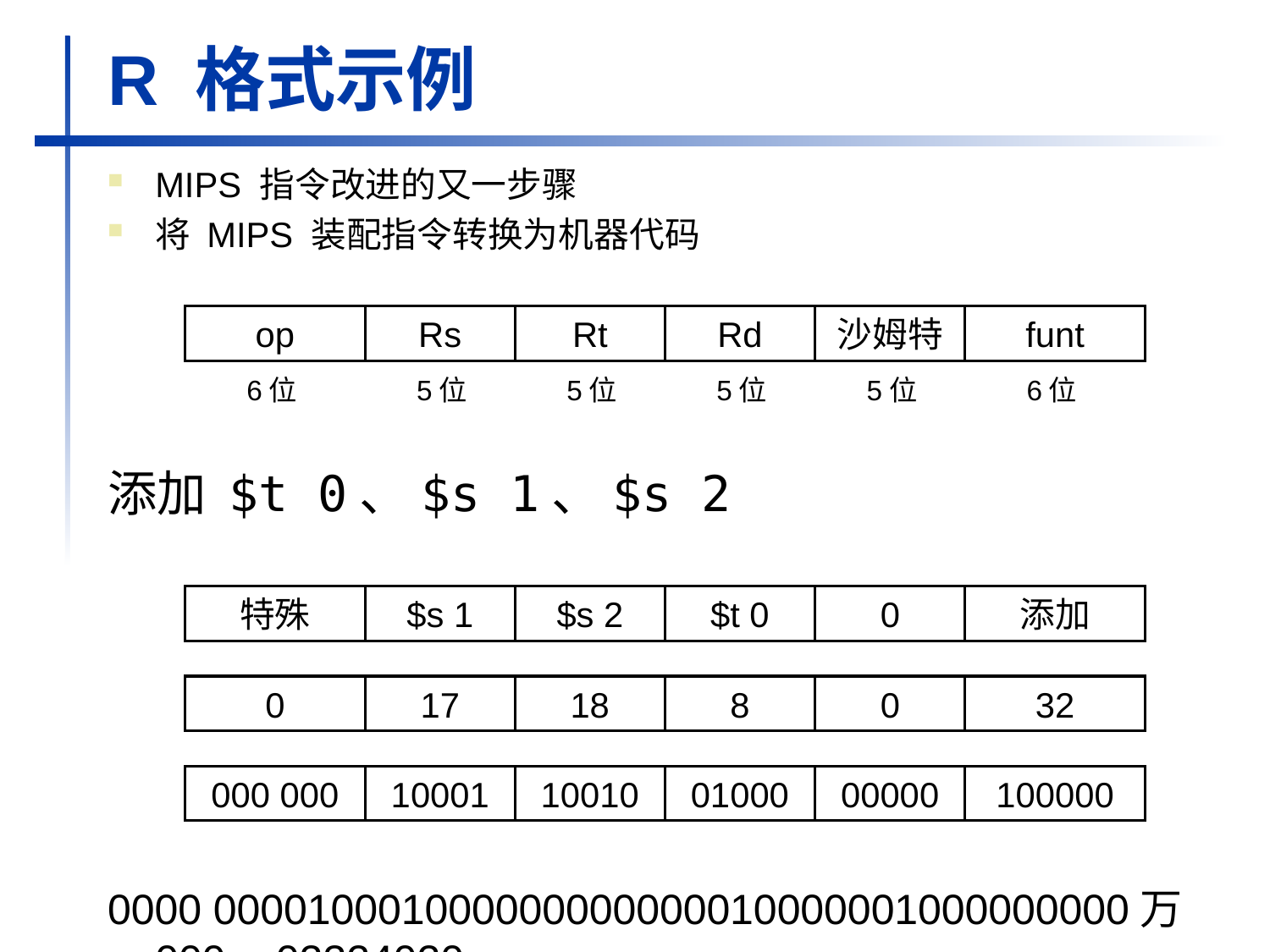

# R 格式示例
MIPS 指令改进的又一步骤
将 MIPS 装配指令转换为机器代码
op
Rs
Rt
Rd
沙姆特
funt
6位
5位
5位
5位
5位
6位
添加 $t 0、$s 1、$s 2
特殊
$s 1
$s 2
$t 0
0
添加
0
17
18
8
0
32
000 000
10001
10010
01000
00000
100000
0000 000010001000000000000010000001000000000万0002= 0232402016